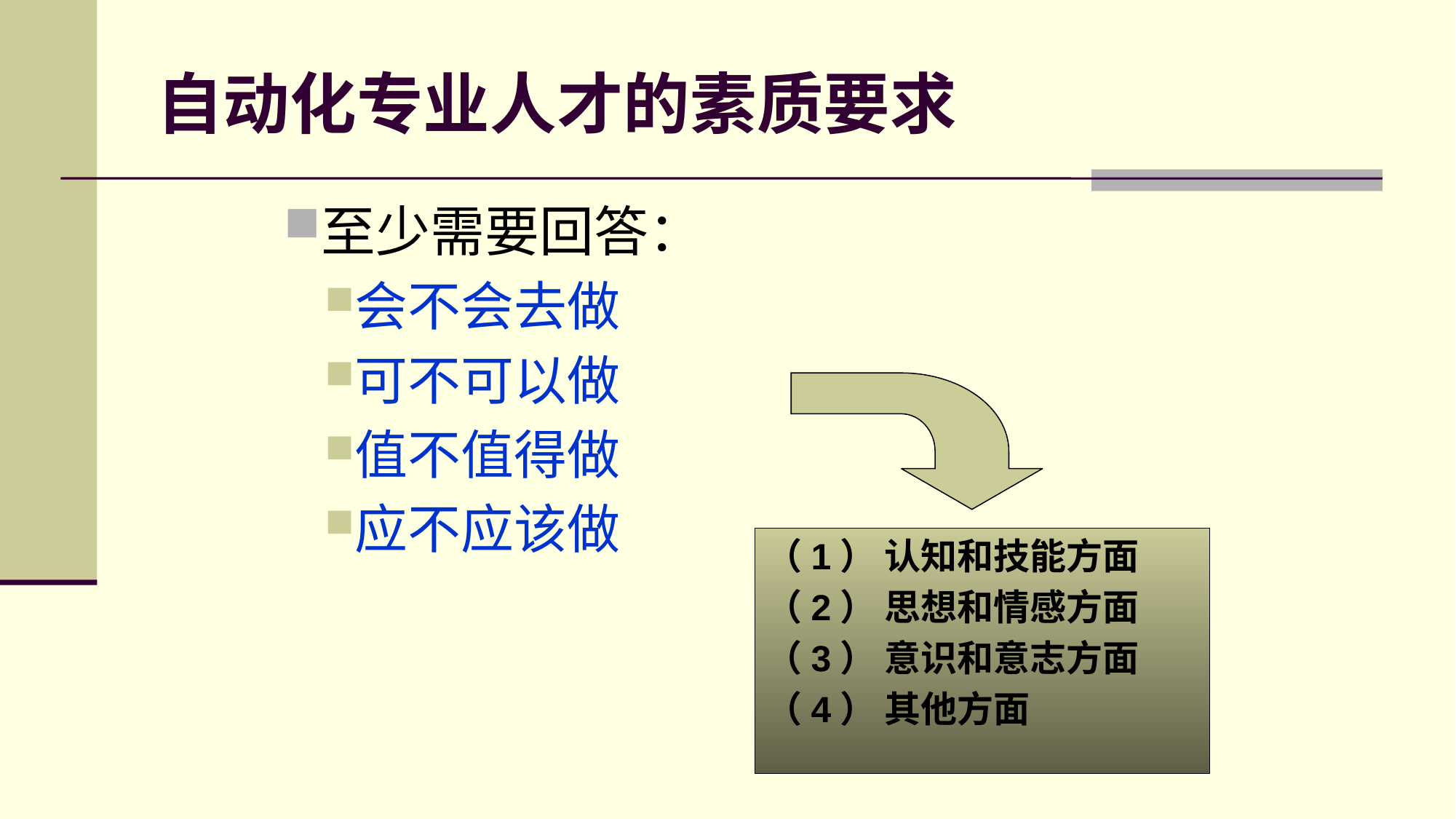

# 自动化专业人才的素质要求
至少需要回答：
会不会去做
可不可以做
值不值得做
应不应该做

（1） 认知和技能方面
（2） 思想和情感方面
（3） 意识和意志方面
（4） 其他方面